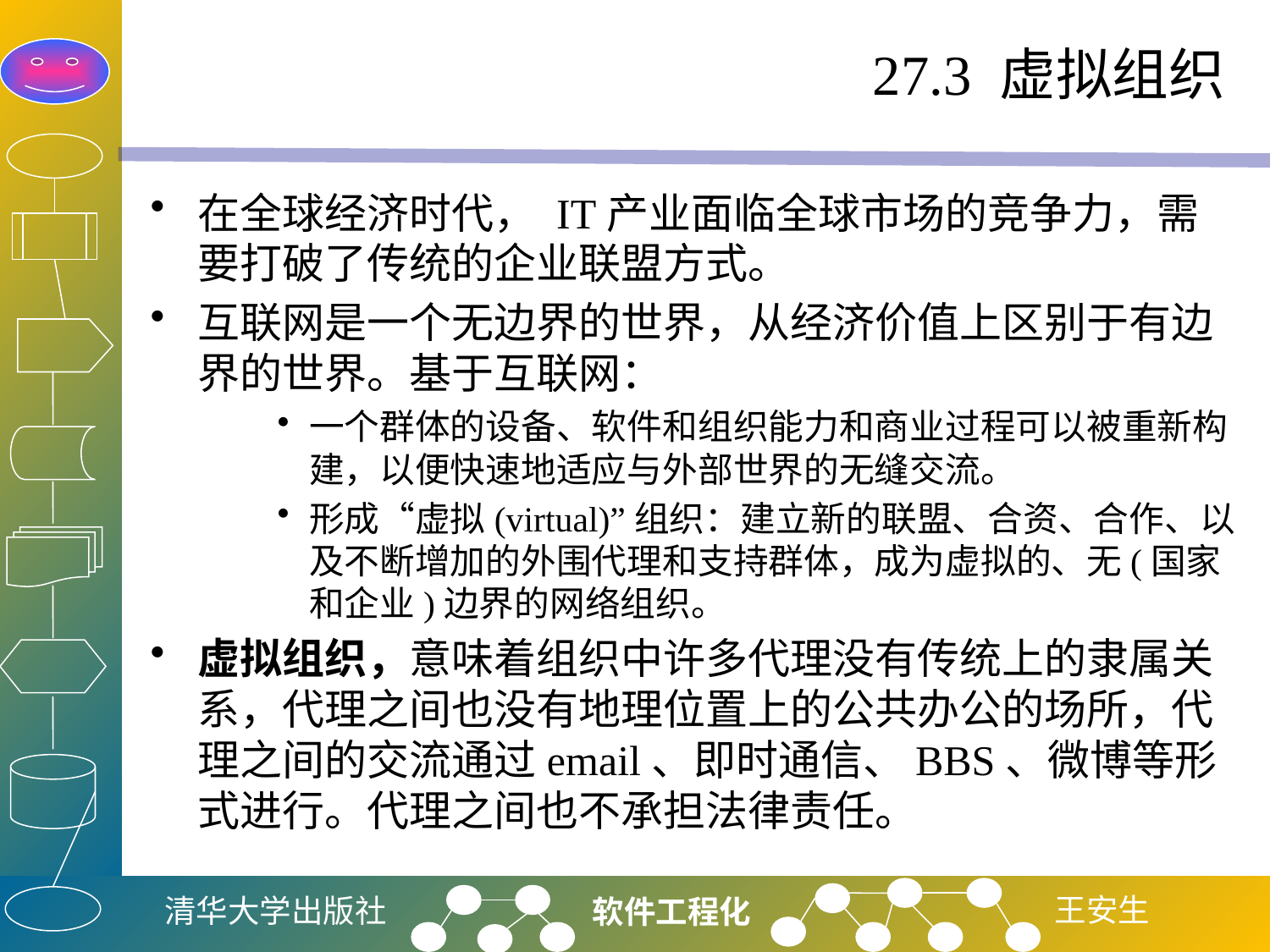

# 27.3 虚拟组织
在全球经济时代， IT产业面临全球市场的竞争力，需要打破了传统的企业联盟方式。
互联网是一个无边界的世界，从经济价值上区别于有边界的世界。基于互联网：
一个群体的设备、软件和组织能力和商业过程可以被重新构建，以便快速地适应与外部世界的无缝交流。
形成“虚拟(virtual)”组织：建立新的联盟、合资、合作、以及不断增加的外围代理和支持群体，成为虚拟的、无(国家和企业)边界的网络组织。
虚拟组织，意味着组织中许多代理没有传统上的隶属关系，代理之间也没有地理位置上的公共办公的场所，代理之间的交流通过email、即时通信、BBS、微博等形式进行。代理之间也不承担法律责任。